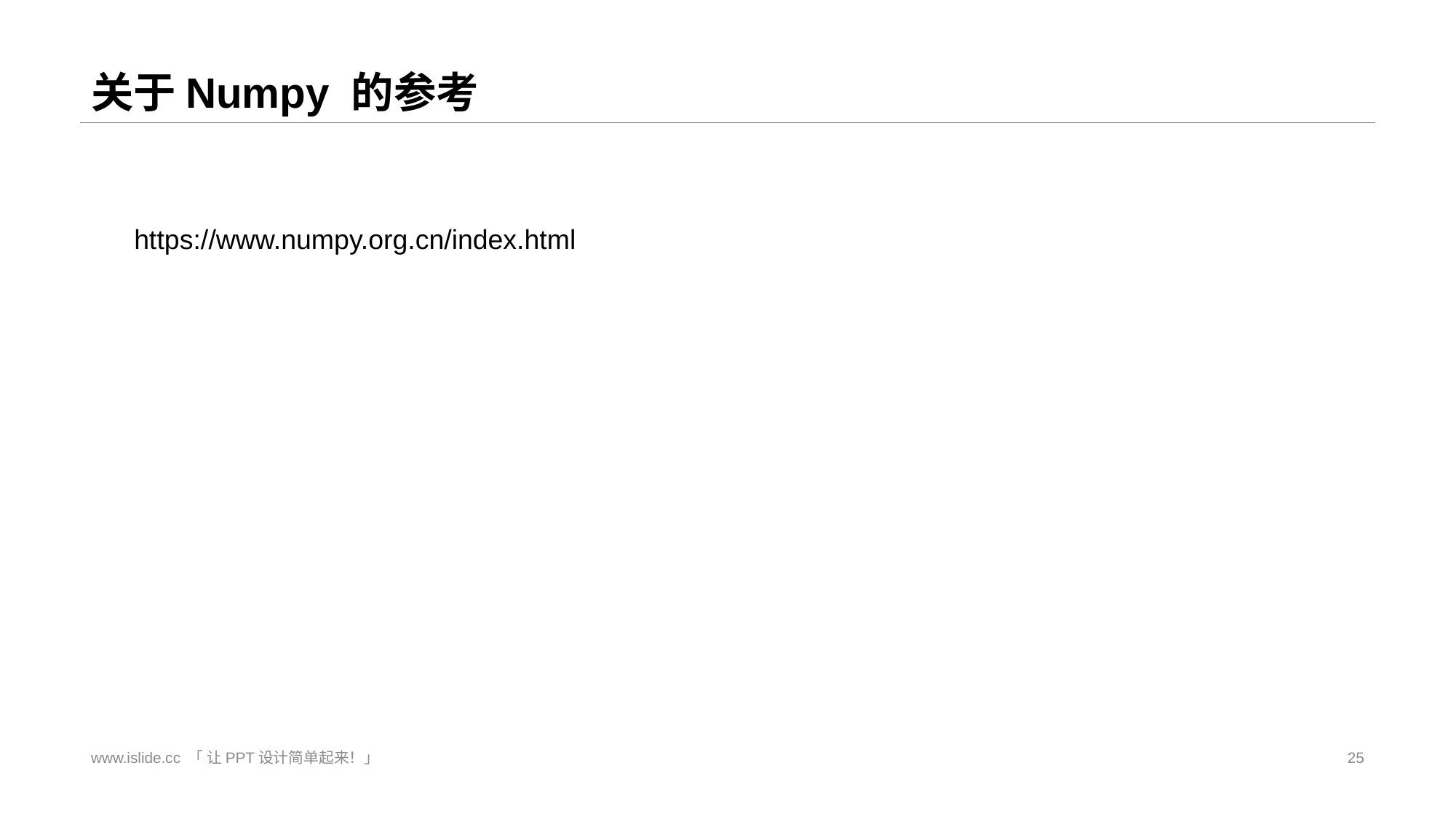

# 关于Numpy 的参考
https://www.numpy.org.cn/index.html
www.islide.cc 「 让PPT设计简单起来！」
25